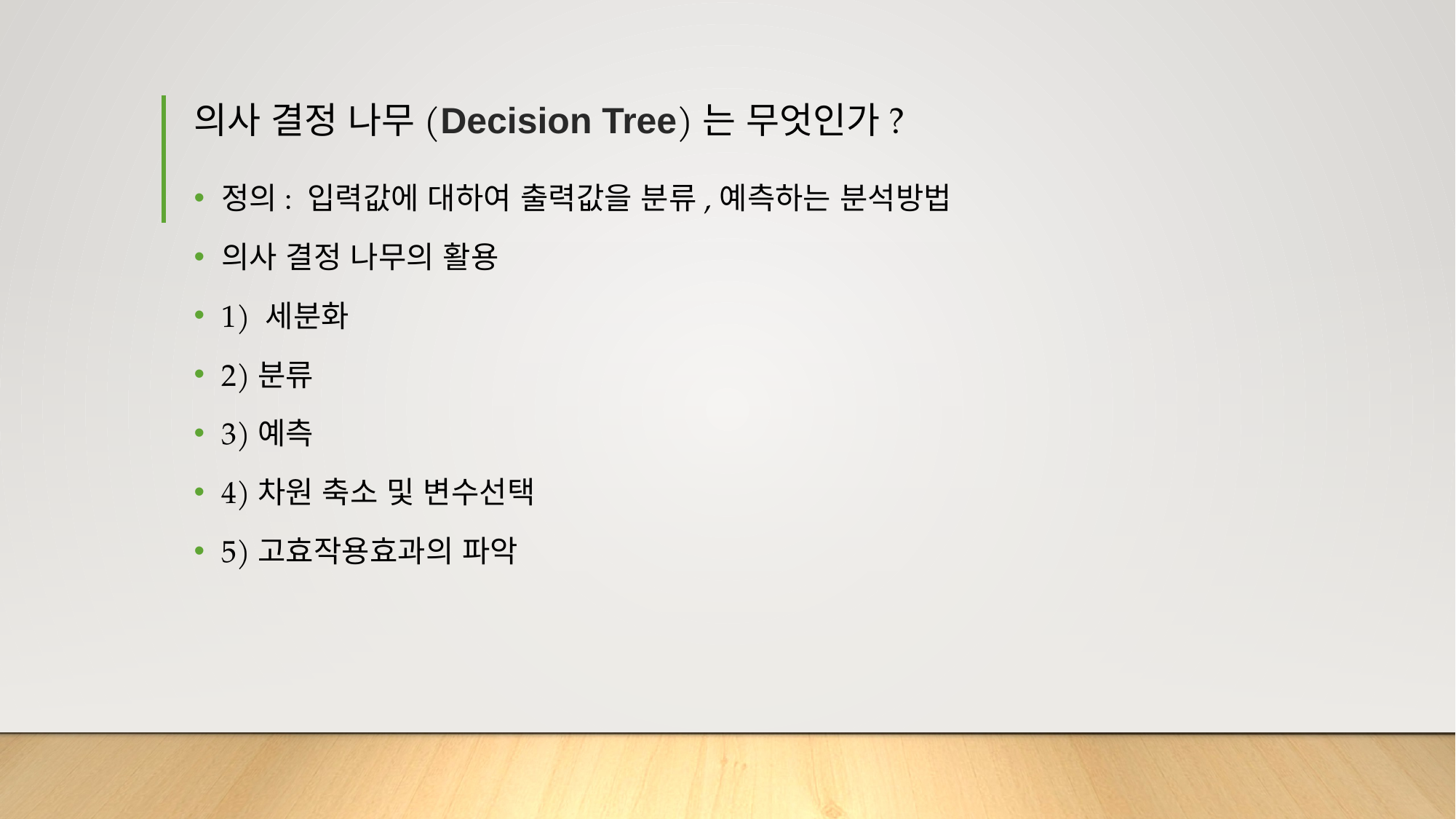

# 의사 결정 나무(Decision Tree)는 무엇인가?
정의: 입력값에 대하여 출력값을 분류,예측하는 분석방법
의사 결정 나무의 활용
1) 세분화
2)분류
3)예측
4)차원 축소 및 변수선택
5)고효작용효과의 파악